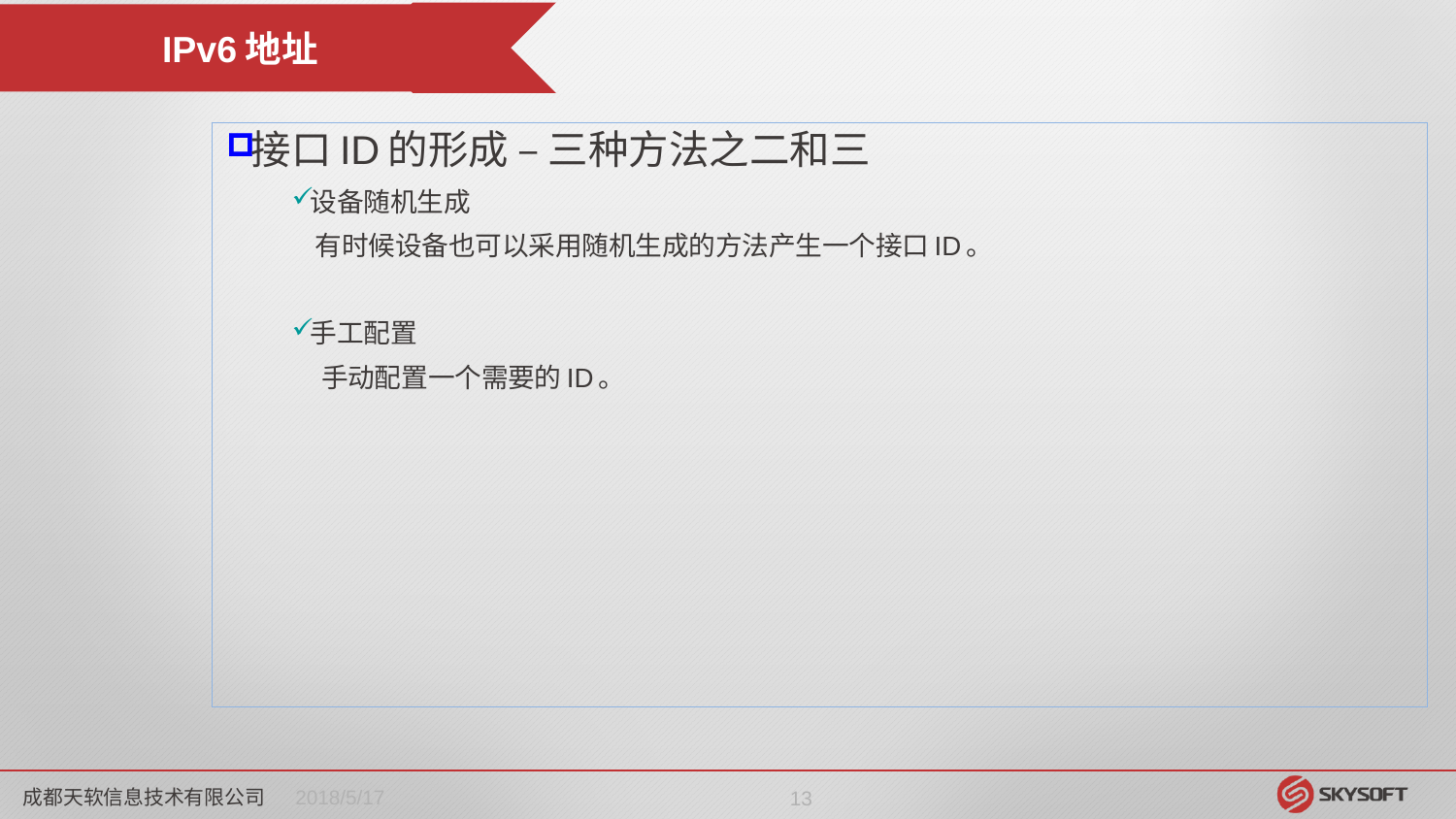

IPv6地址

接口ID的形成 – 三种方法之二和三
设备随机生成
   有时候设备也可以采用随机生成的方法产生一个接口ID。

手工配置
    手动配置一个需要的ID。

成都天软信息技术有限公司
2018/5/17
13